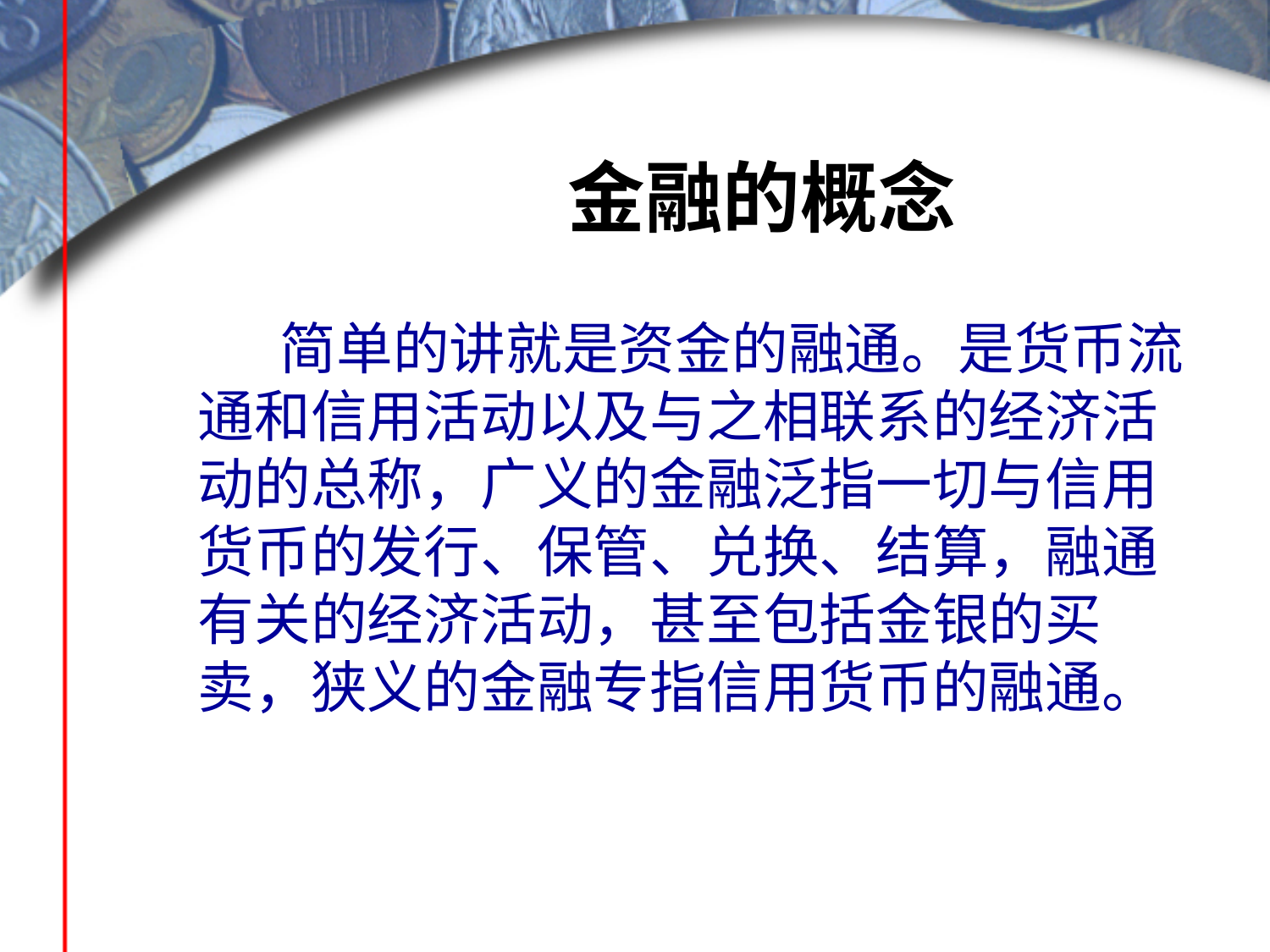

# 金融的概念
         简单的讲就是资金的融通。是货币流通和信用活动以及与之相联系的经济活动的总称，广义的金融泛指一切与信用货币的发行、保管、兑换、结算，融通有关的经济活动，甚至包括金银的买卖，狭义的金融专指信用货币的融通。